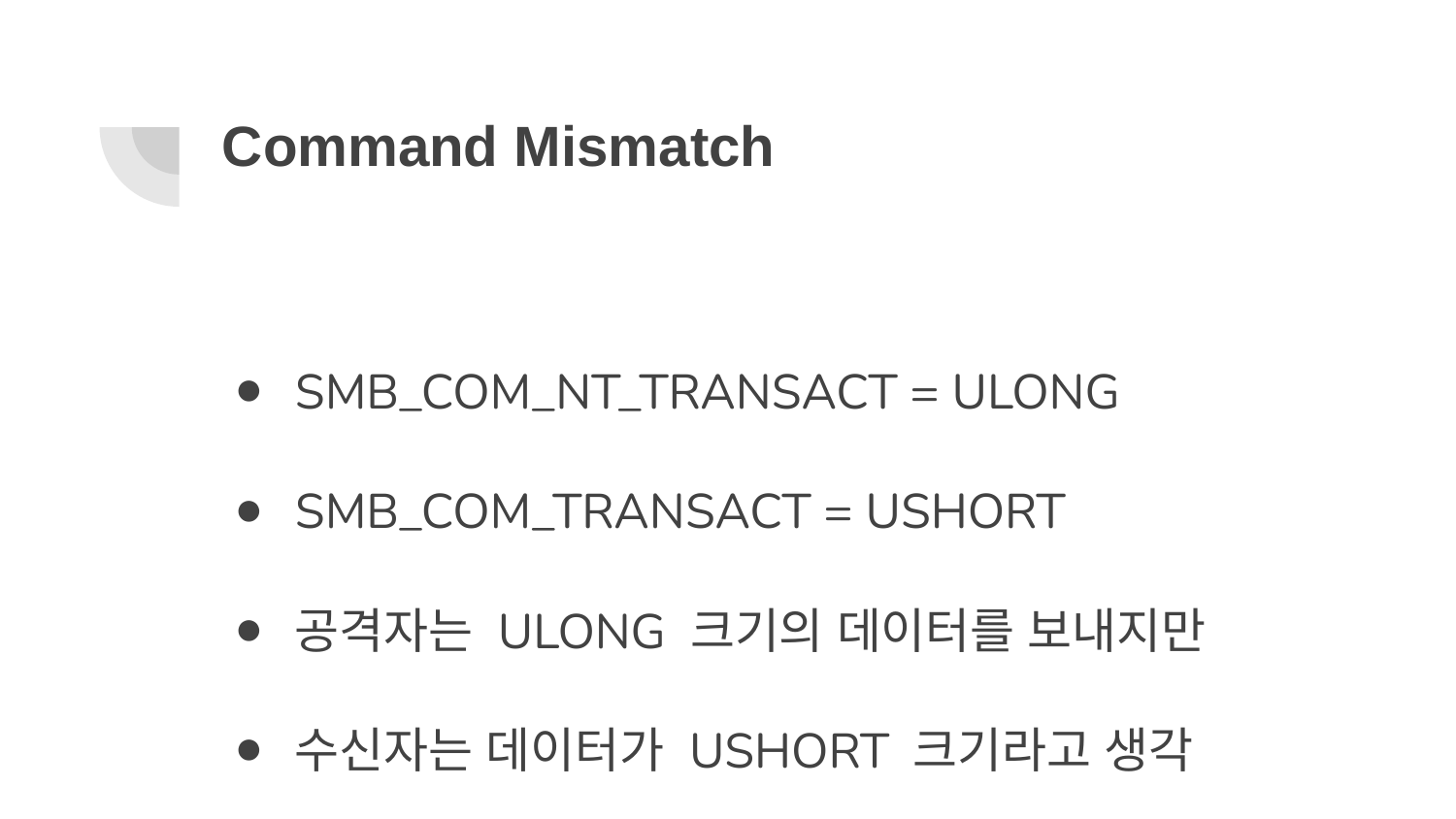

# Command Mismatch
SMB_COM_NT_TRANSACT = ULONG
SMB_COM_TRANSACT = USHORT
공격자는 ULONG 크기의 데이터를 보내지만
수신자는 데이터가 USHORT 크기라고 생각